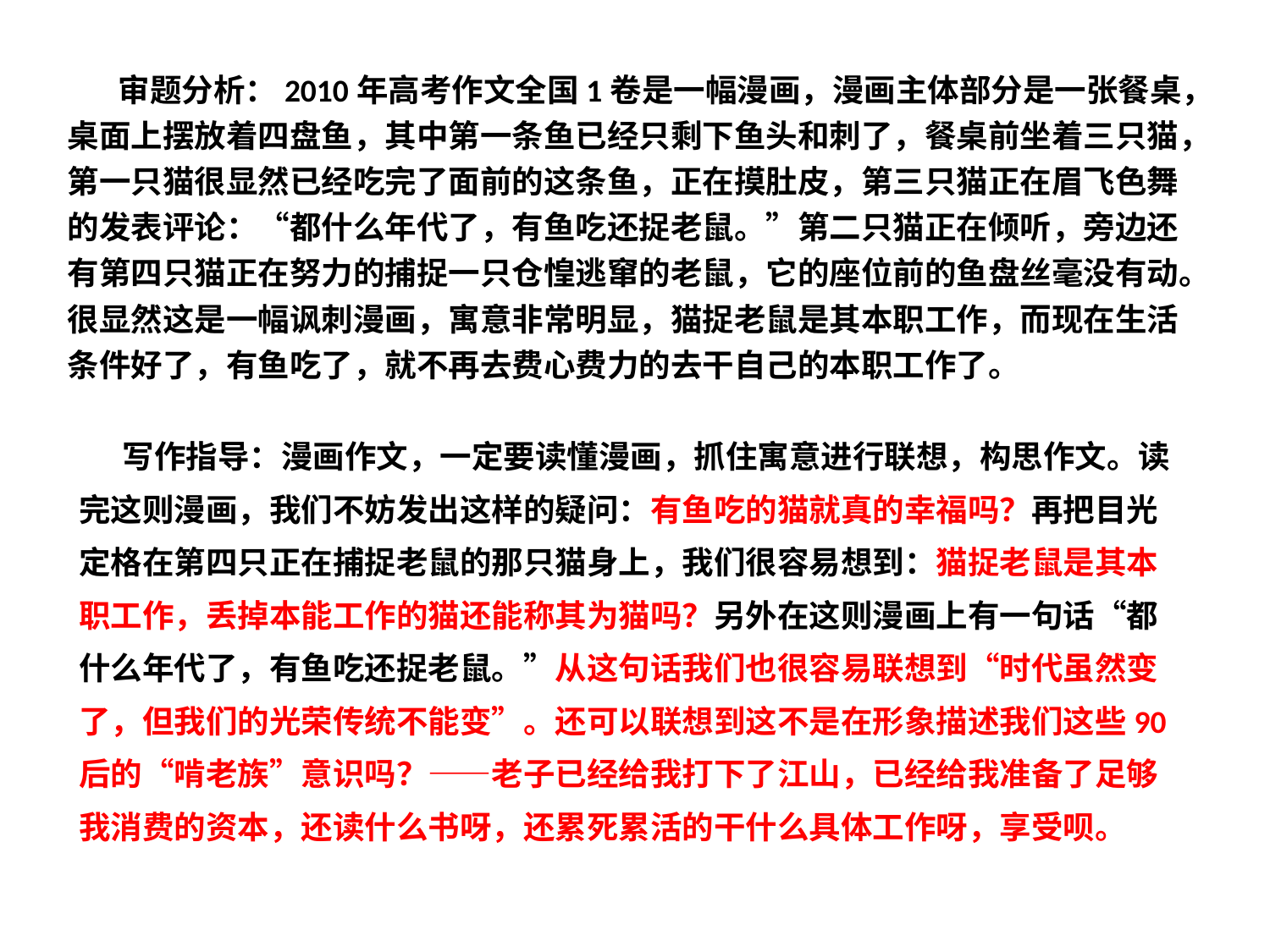

审题分析：2010年高考作文全国1卷是一幅漫画，漫画主体部分是一张餐桌，桌面上摆放着四盘鱼，其中第一条鱼已经只剩下鱼头和刺了，餐桌前坐着三只猫，第一只猫很显然已经吃完了面前的这条鱼，正在摸肚皮，第三只猫正在眉飞色舞的发表评论：“都什么年代了，有鱼吃还捉老鼠。”第二只猫正在倾听，旁边还有第四只猫正在努力的捕捉一只仓惶逃窜的老鼠，它的座位前的鱼盘丝毫没有动。很显然这是一幅讽刺漫画，寓意非常明显，猫捉老鼠是其本职工作，而现在生活条件好了，有鱼吃了，就不再去费心费力的去干自己的本职工作了。

     写作指导：漫画作文，一定要读懂漫画，抓住寓意进行联想，构思作文。读完这则漫画，我们不妨发出这样的疑问：有鱼吃的猫就真的幸福吗？再把目光定格在第四只正在捕捉老鼠的那只猫身上，我们很容易想到：猫捉老鼠是其本职工作，丢掉本能工作的猫还能称其为猫吗？另外在这则漫画上有一句话“都什么年代了，有鱼吃还捉老鼠。”从这句话我们也很容易联想到“时代虽然变了，但我们的光荣传统不能变”。还可以联想到这不是在形象描述我们这些90后的“啃老族”意识吗？——老子已经给我打下了江山，已经给我准备了足够我消费的资本，还读什么书呀，还累死累活的干什么具体工作呀，享受呗。